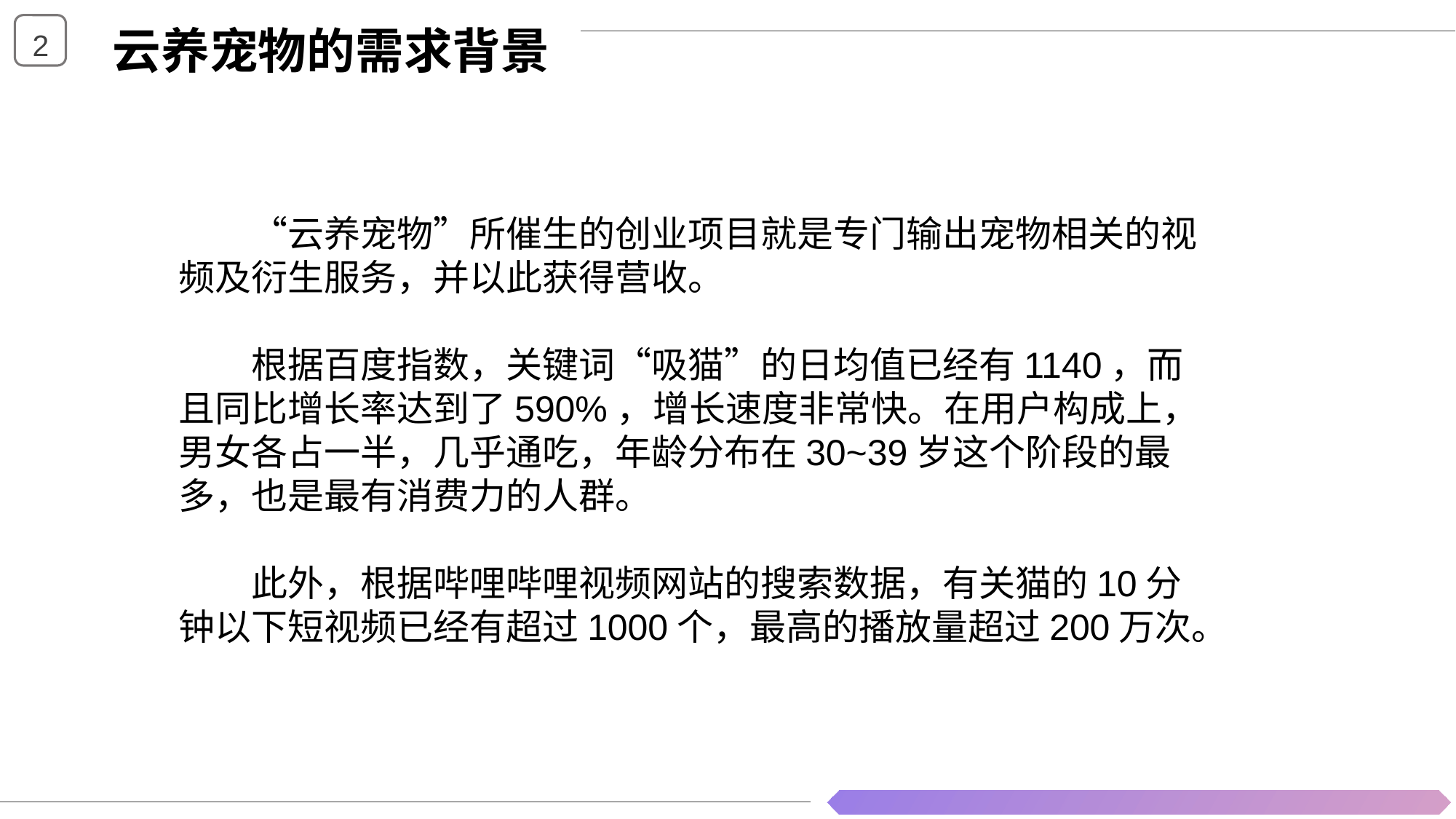

2

云养宠物的需求背景

　　“云养宠物”所催生的创业项目就是专门输出宠物相关的视频及衍生服务，并以此获得营收。

　　根据百度指数，关键词“吸猫”的日均值已经有1140，而且同比增长率达到了590%，增长速度非常快。在用户构成上，男女各占一半，几乎通吃，年龄分布在30~39岁这个阶段的最多，也是最有消费力的人群。

　　此外，根据哔哩哔哩视频网站的搜索数据，有关猫的10分钟以下短视频已经有超过1000个，最高的播放量超过200万次。